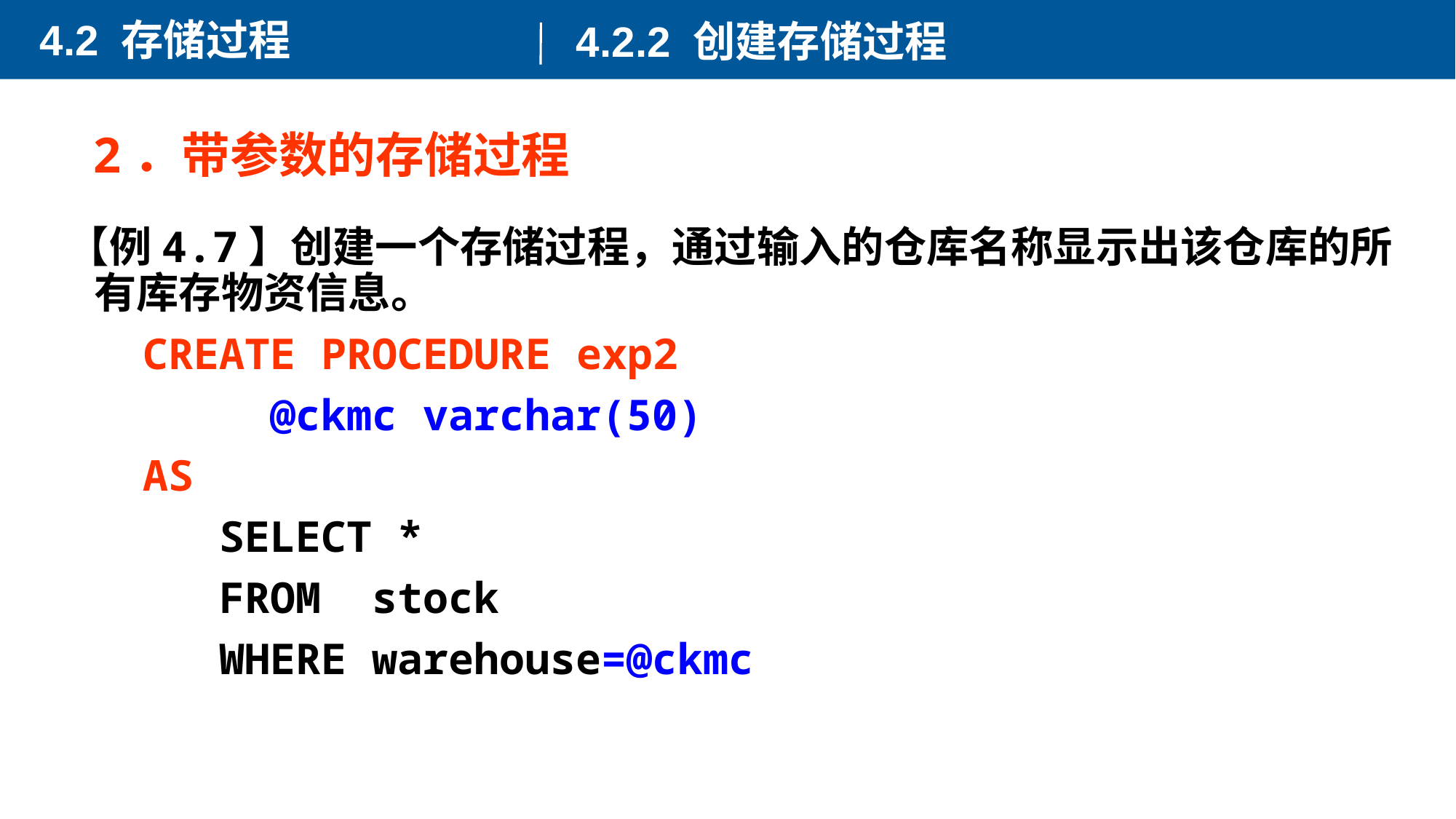

4.2 存储过程
4.2.2 创建存储过程
2．带参数的存储过程
【例4.7】创建一个存储过程，通过输入的仓库名称显示出该仓库的所有库存物资信息。
   CREATE PROCEDURE exp2
        @ckmc varchar(50)
   AS
      SELECT *
      FROM  stock
      WHERE warehouse=@ckmc